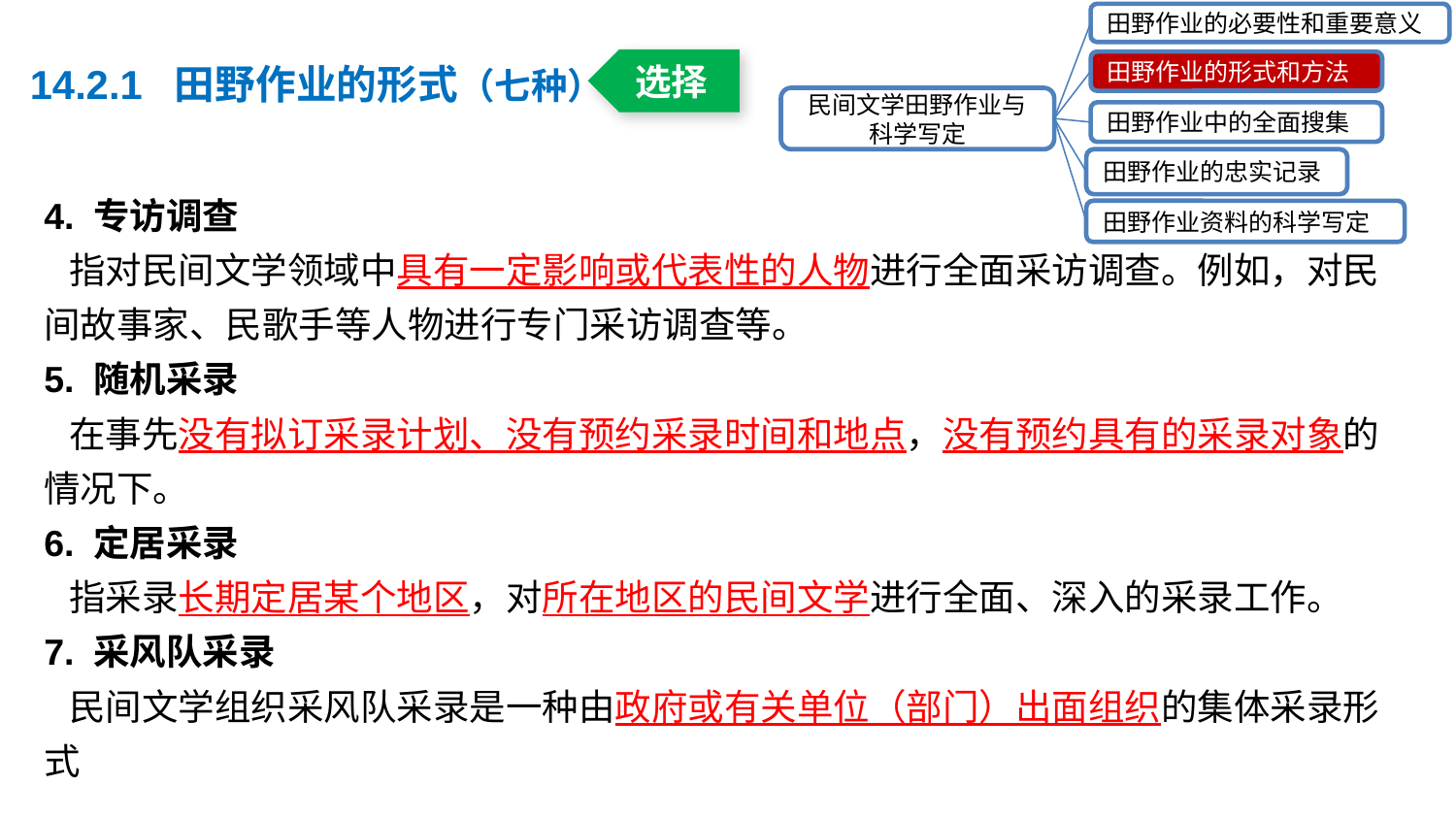

田野作业的必要性和重要意义
田野作业的形式和方法
民间文学田野作业与科学写定
田野作业中的全面搜集
田野作业的忠实记录
田野作业资料的科学写定
14.2.1  田野作业的形式（七种）
选择
4. 专访调查
  指对民间文学领域中具有一定影响或代表性的人物进行全面采访调查。例如，对民间故事家、民歌手等人物进行专门采访调查等。
5. 随机采录
  在事先没有拟订采录计划、没有预约采录时间和地点，没有预约具有的采录对象的情况下。
6. 定居采录
  指采录长期定居某个地区，对所在地区的民间文学进行全面、深入的采录工作。
7. 采风队采录
  民间文学组织采风队采录是一种由政府或有关单位（部门）出面组织的集体采录形式